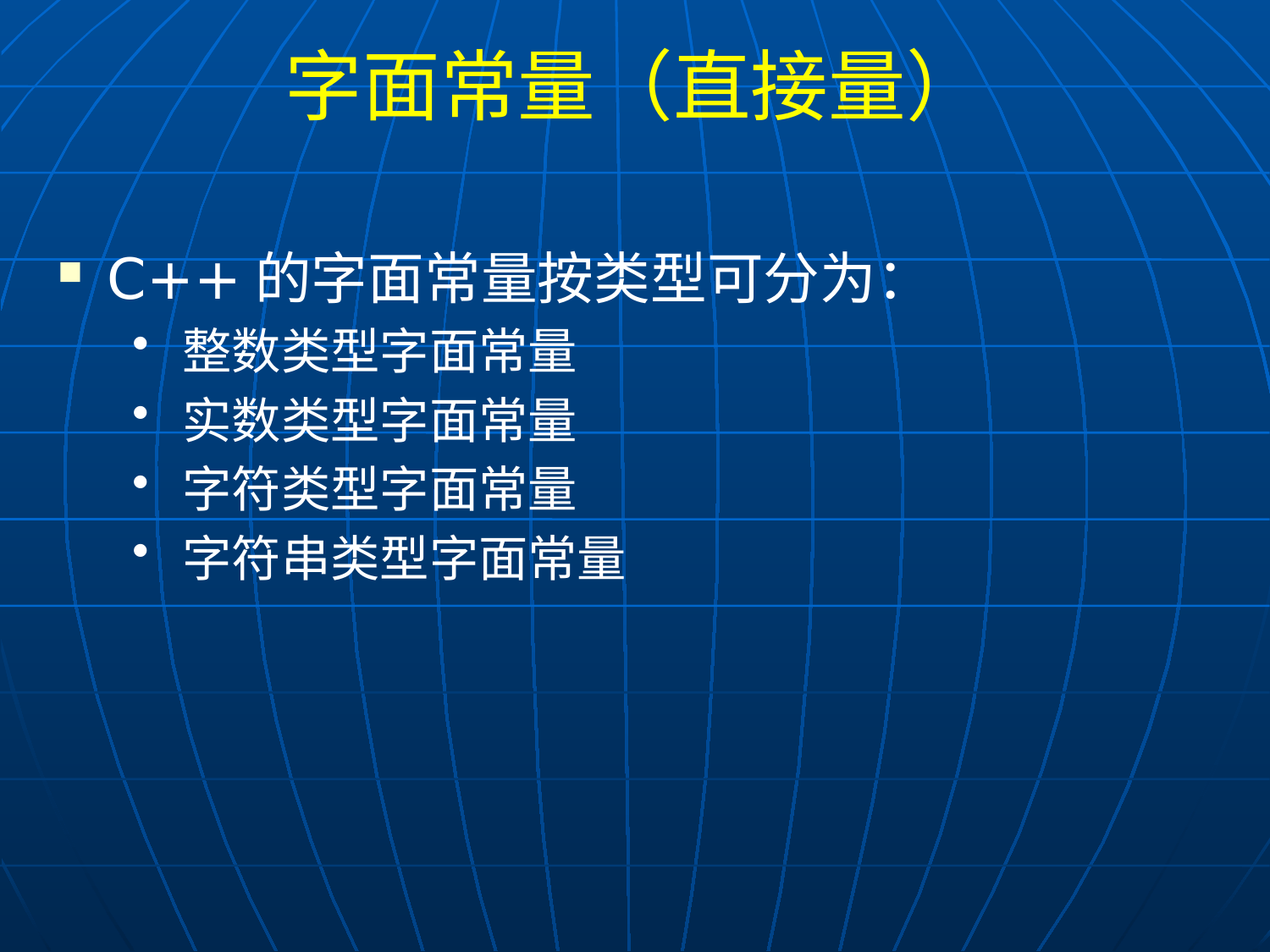

# 字面常量（直接量）
C++的字面常量按类型可分为：
整数类型字面常量
实数类型字面常量
字符类型字面常量
字符串类型字面常量